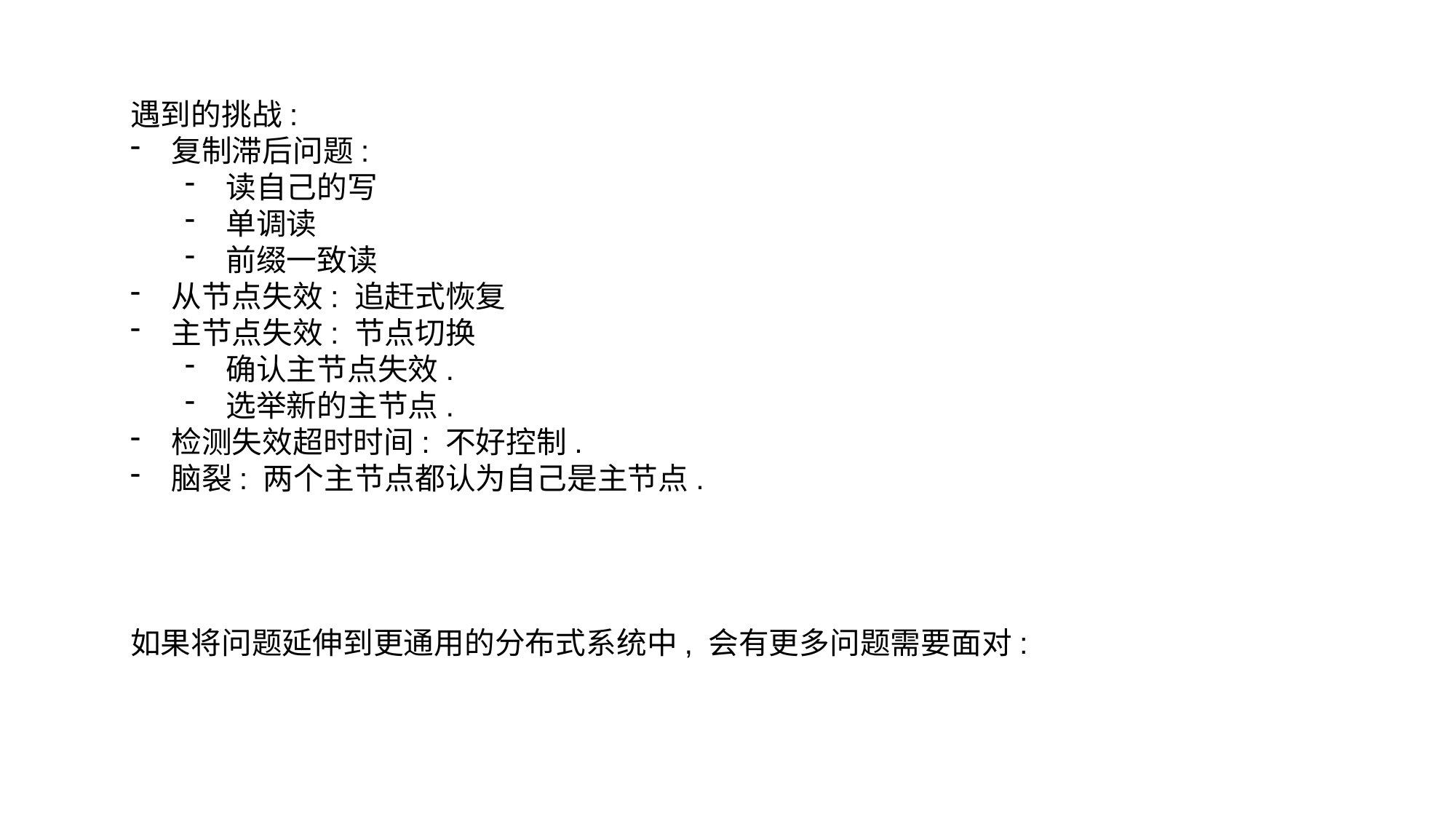

遇到的挑战:
复制滞后问题:
读自己的写
单调读
前缀一致读
从节点失效: 追赶式恢复
主节点失效: 节点切换
确认主节点失效.
选举新的主节点.
检测失效超时时间: 不好控制.
脑裂: 两个主节点都认为自己是主节点.
如果将问题延伸到更通用的分布式系统中, 会有更多问题需要面对: